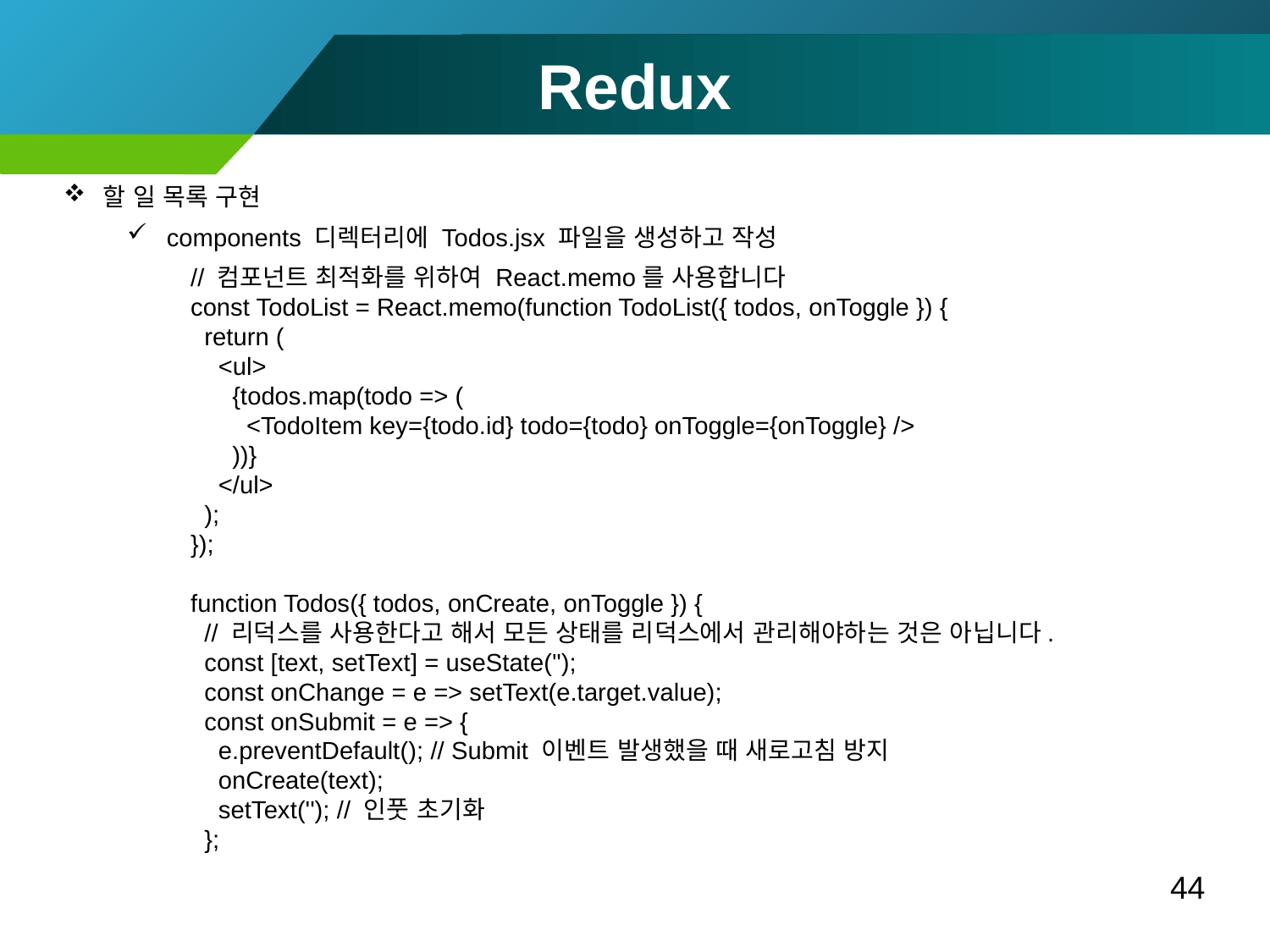

Redux
할 일 목록 구현
components 디렉터리에 Todos.jsx 파일을 생성하고 작성
// 컴포넌트 최적화를 위하여 React.memo를 사용합니다
const TodoList = React.memo(function TodoList({ todos, onToggle }) {
  return (
    <ul>
      {todos.map(todo => (
        <TodoItem key={todo.id} todo={todo} onToggle={onToggle} />
      ))}
    </ul>
  );
});

function Todos({ todos, onCreate, onToggle }) {
  // 리덕스를 사용한다고 해서 모든 상태를 리덕스에서 관리해야하는 것은 아닙니다.
  const [text, setText] = useState('');
  const onChange = e => setText(e.target.value);
  const onSubmit = e => {
    e.preventDefault(); // Submit 이벤트 발생했을 때 새로고침 방지
    onCreate(text);
    setText(''); // 인풋 초기화
  };
44